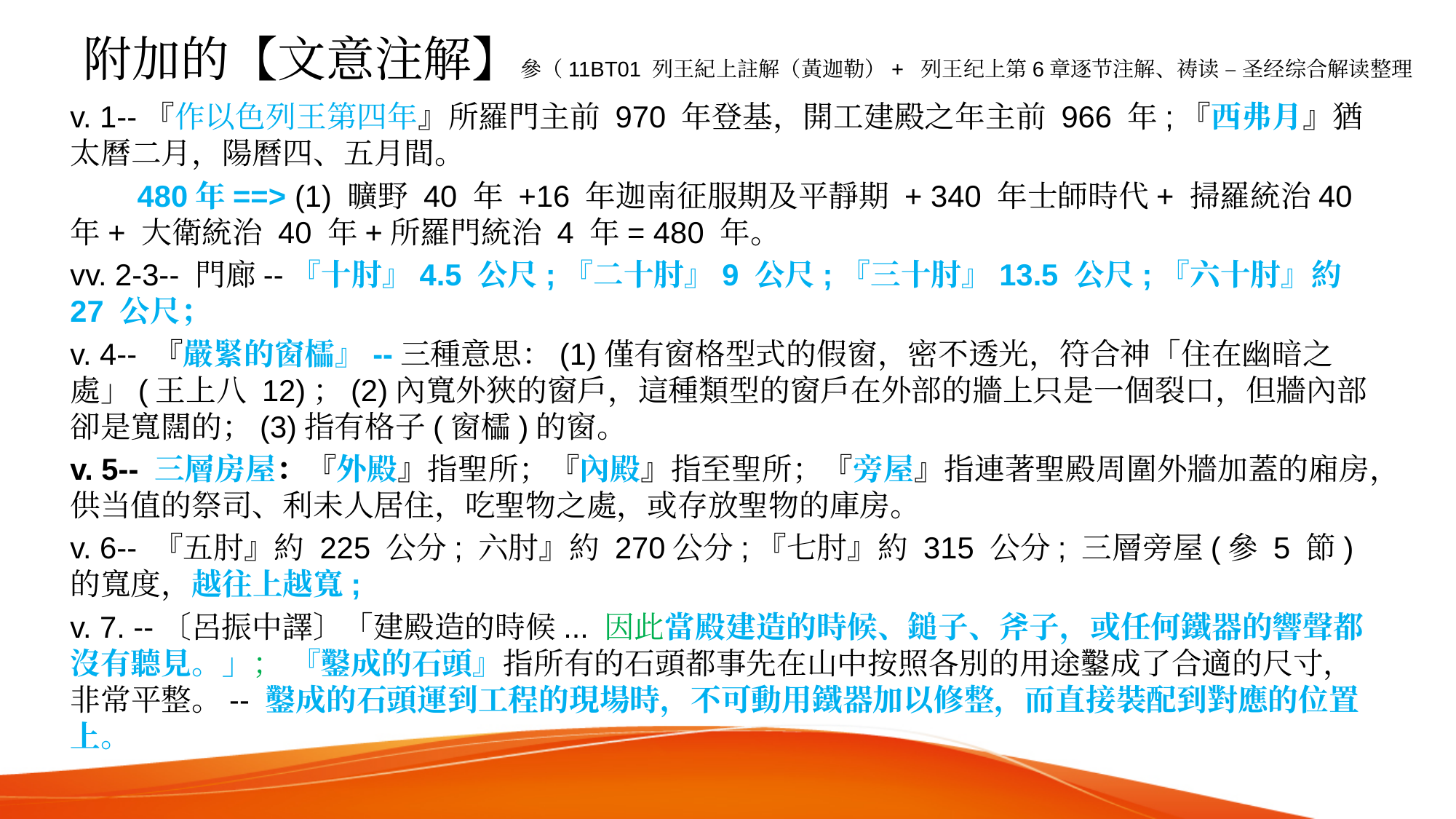

# 附加的【文意注解】參（11BT01 列王紀上註解（黃迦勒）+  列王纪上第6章逐节注解、祷读 – 圣经综合解读整理
v. 1--『作以色列王第四年』所羅門主前 970 年登基，開工建殿之年主前 966 年;『西弗月』猶太曆二月，陽曆四、五月間。
        480年==> (1) 曠野 40 年 +16 年迦南征服期及平靜期 + 340 年士師時代+ 掃羅統治40 年+ 大衛統治 40 年+所羅門統治 4 年= 480 年。
vv. 2-3-- 門廊--『十肘』4.5 公尺;『二十肘』9 公尺;『三十肘』13.5 公尺;『六十肘』約27 公尺；
v. 4-- 『嚴緊的窗櫺』--三種意思：(1)僅有窗格型式的假窗，密不透光，符合神「住在幽暗之處」(王上八 12)；(2)內寬外狹的窗戶，這種類型的窗戶在外部的牆上只是一個裂口，但牆內部卻是寬闊的；(3)指有格子(窗櫺)的窗。
v. 5-- 三層房屋：『外殿』指聖所；『內殿』指至聖所；『旁屋』指連著聖殿周圍外牆加蓋的廂房，供当值的祭司、利未人居住，吃聖物之處，或存放聖物的庫房。
v. 6-- 『五肘』約 225 公分; 六肘』約 270公分;『七肘』約 315 公分; 三層旁屋(參 5 節)的寬度，越往上越寬;
v. 7. --〔呂振中譯〕「建殿造的時候... 因此當殿建造的時候、鎚子、斧子，或任何鐵器的響聲都沒有聽見。」； 『鑿成的石頭』指所有的石頭都事先在山中按照各別的用途鑿成了合適的尺寸，非常平整。-- 鑿成的石頭運到工程的現場時，不可動用鐵器加以修整，而直接裝配到對應的位置上。